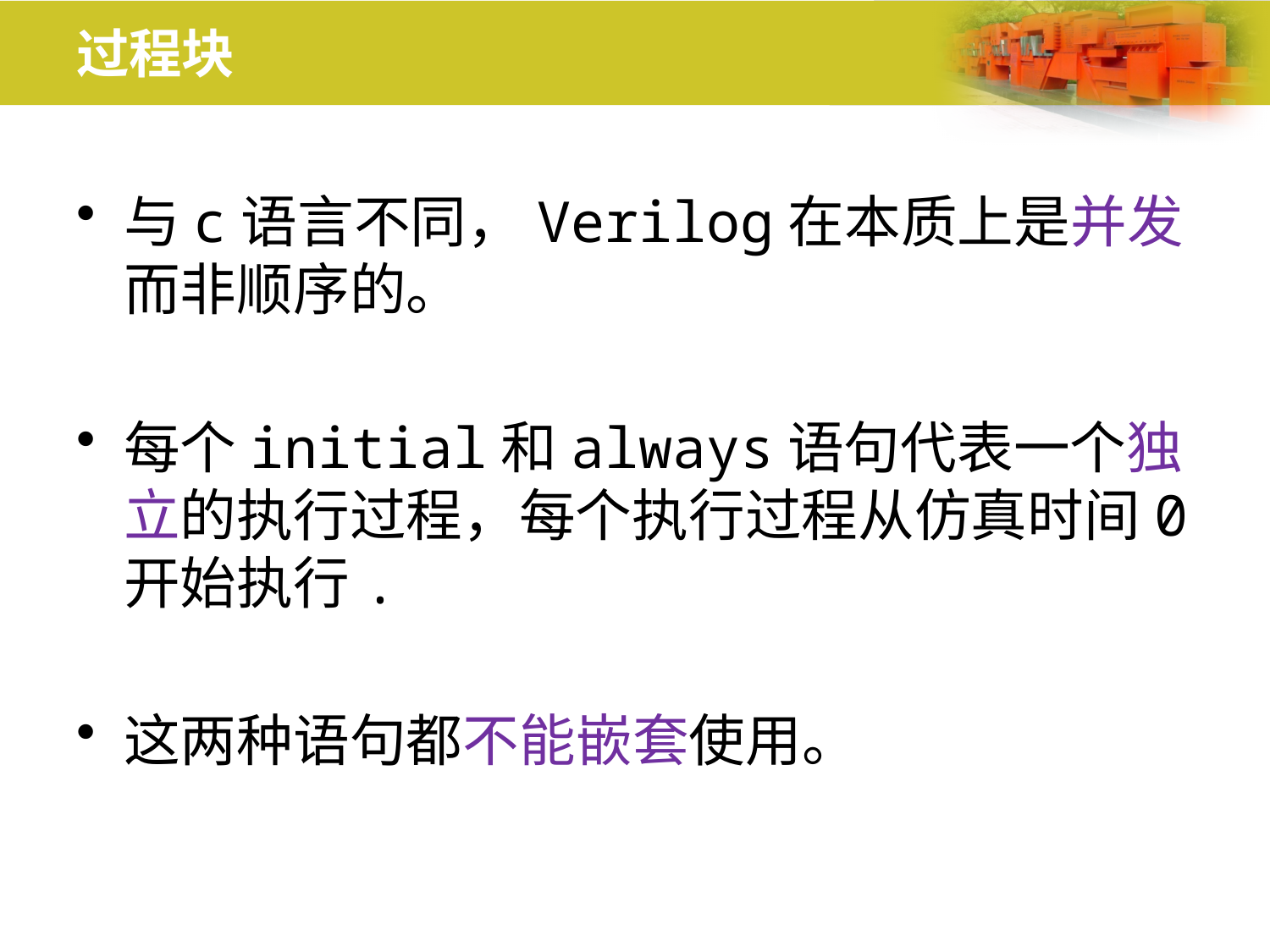

# 过程块
与c语言不同，Verilog在本质上是并发而非顺序的。

每个initial和always语句代表一个独立的执行过程，每个执行过程从仿真时间0开始执行.

这两种语句都不能嵌套使用。